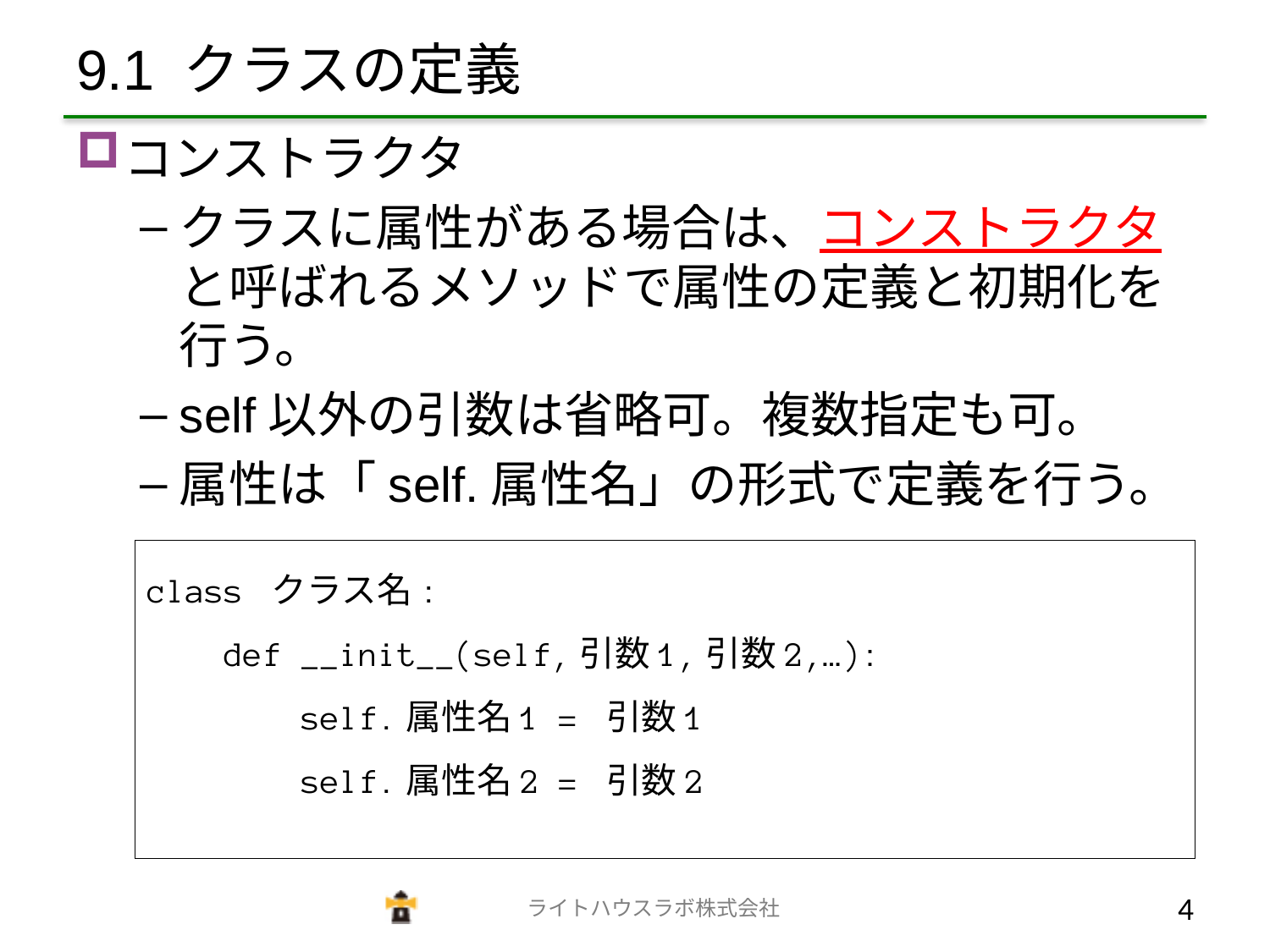

# 9.1 クラスの定義
コンストラクタ
クラスに属性がある場合は、コンストラクタと呼ばれるメソッドで属性の定義と初期化を行う。
self以外の引数は省略可。複数指定も可。
属性は「self.属性名」の形式で定義を行う。
class クラス名:
    def __init__(self,引数1,引数2,…):
        self.属性名1 = 引数1
        self.属性名2 = 引数2
　　　　　　　　　　　　　ライトハウスラボ株式会社
4